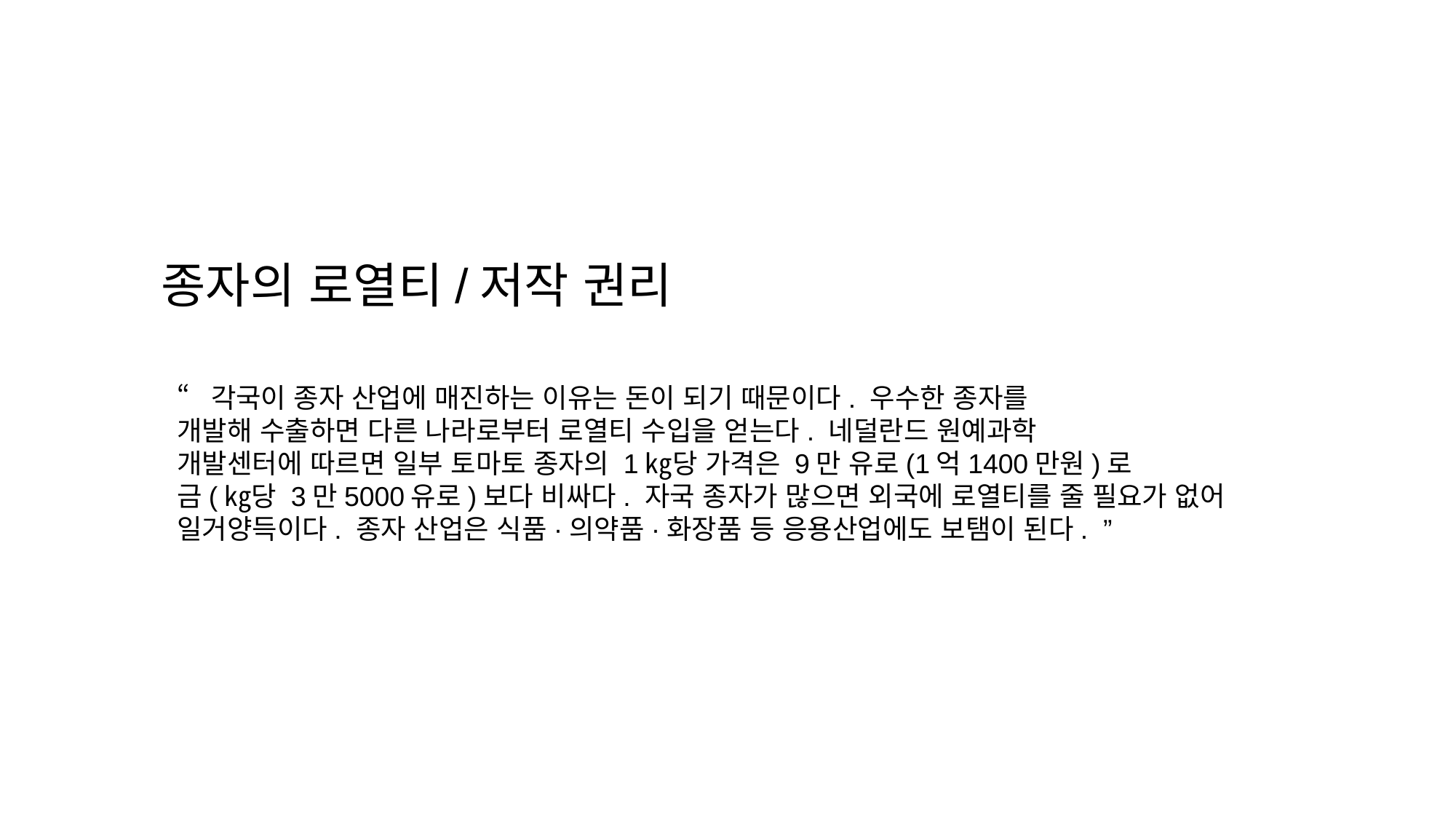

종자의 로열티/저작 권리
“각국이 종자 산업에 매진하는 이유는 돈이 되기 때문이다. 우수한 종자를
개발해 수출하면 다른 나라로부터 로열티 수입을 얻는다. 네덜란드 원예과학
개발센터에 따르면 일부 토마토 종자의 1㎏당 가격은 9만 유로(1억1400만원)로
금(㎏당 3만5000유로)보다 비싸다. 자국 종자가 많으면 외국에 로열티를 줄 필요가 없어
일거양득이다. 종자 산업은 식품·의약품·화장품 등 응용산업에도 보탬이 된다.  ”